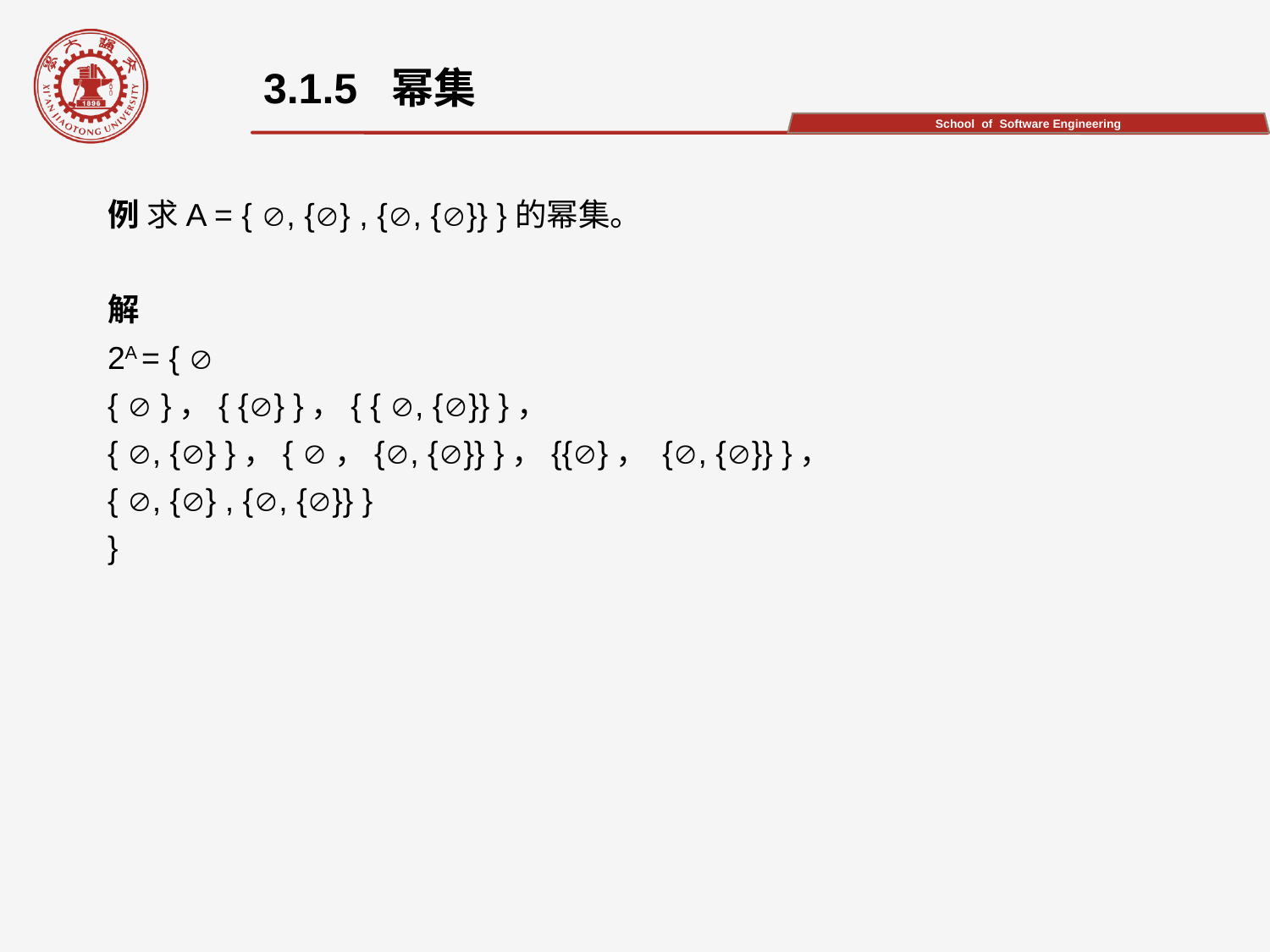

3.1.5  幂集

例 求A = { ∅, {∅} , {∅, {∅}} }的幂集。

解
2A = { ∅
{ ∅ }，{ {∅} }，{ { ∅, {∅}} }，
{ ∅, {∅} }，{ ∅，{∅, {∅}} }，{{∅}， {∅, {∅}} }，
{ ∅, {∅} , {∅, {∅}} }
}